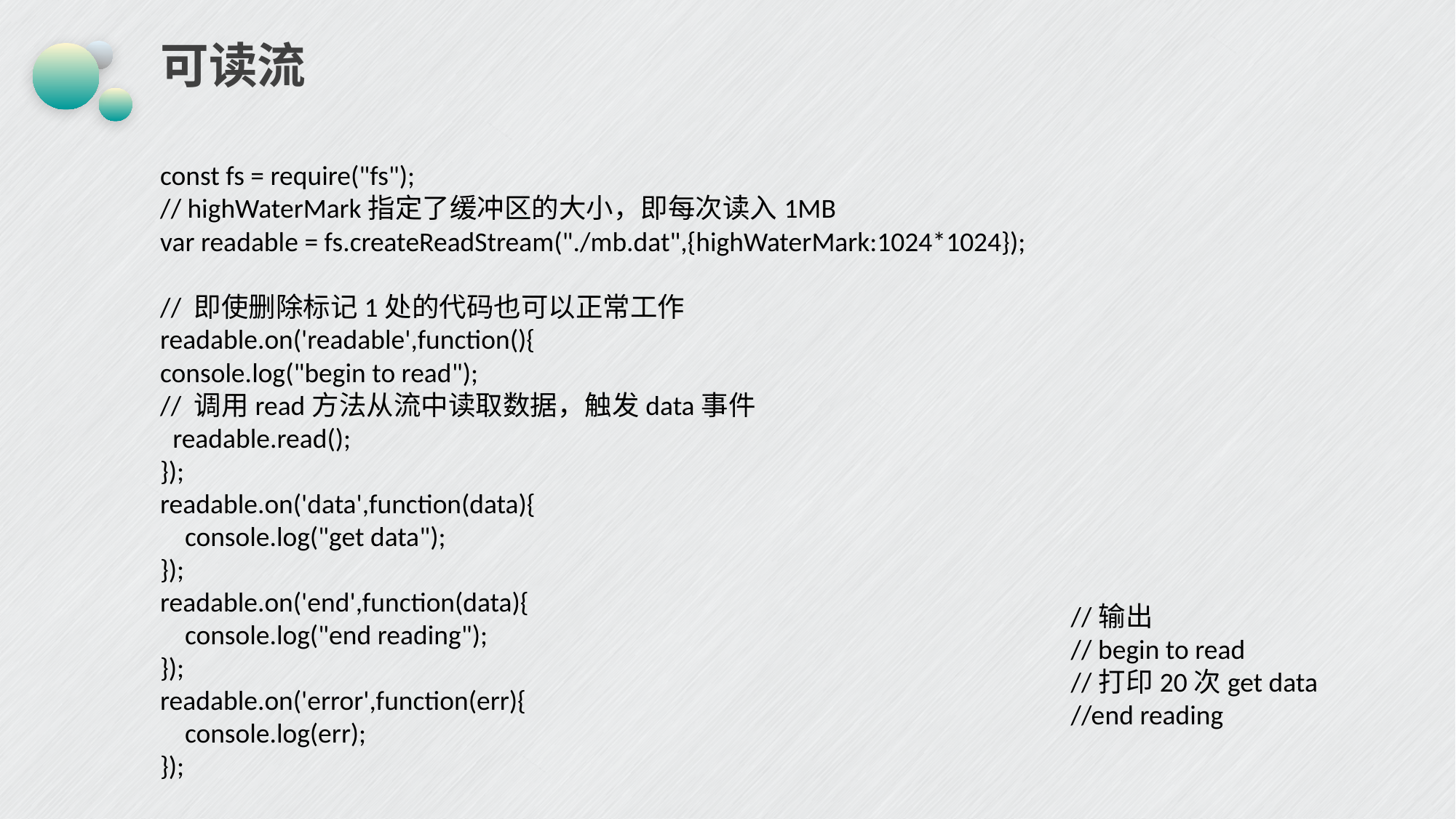

# 可读流

const fs = require("fs");// highWaterMark指定了缓冲区的大小，即每次读入1MBvar readable = fs.createReadStream("./mb.dat",{highWaterMark:1024*1024}); // 即使删除标记1处的代码也可以正常工作
readable.on('readable',function(){     console.log("begin to read");// 调用read方法从流中读取数据，触发data事件           readable.read();  });readable.on('data',function(data){    console.log("get data"); });readable.on('end',function(data){    console.log("end reading");  });readable.on('error',function(err){    console.log(err);  });

//输出
// begin to read//打印20次get data//end reading